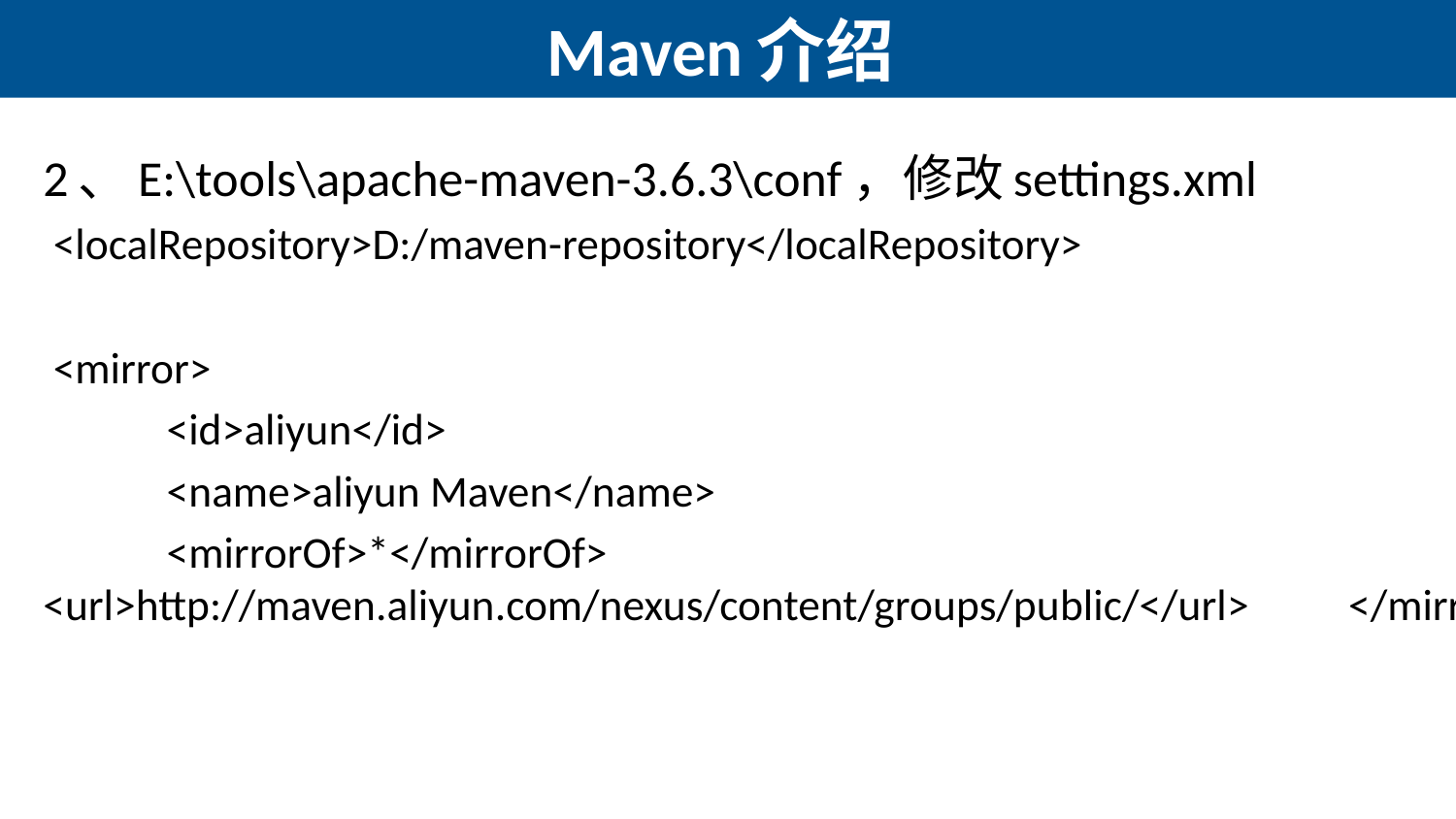

# Maven介绍
2、E:\tools\apache-maven-3.6.3\conf，修改settings.xml
 <localRepository>D:/maven-repository</localRepository>

 <mirror>
	 <id>aliyun</id>
	 <name>aliyun Maven</name>
 	 <mirrorOf>*</mirrorOf>              	<url>http://maven.aliyun.com/nexus/content/groups/public/</url>          </mirror>